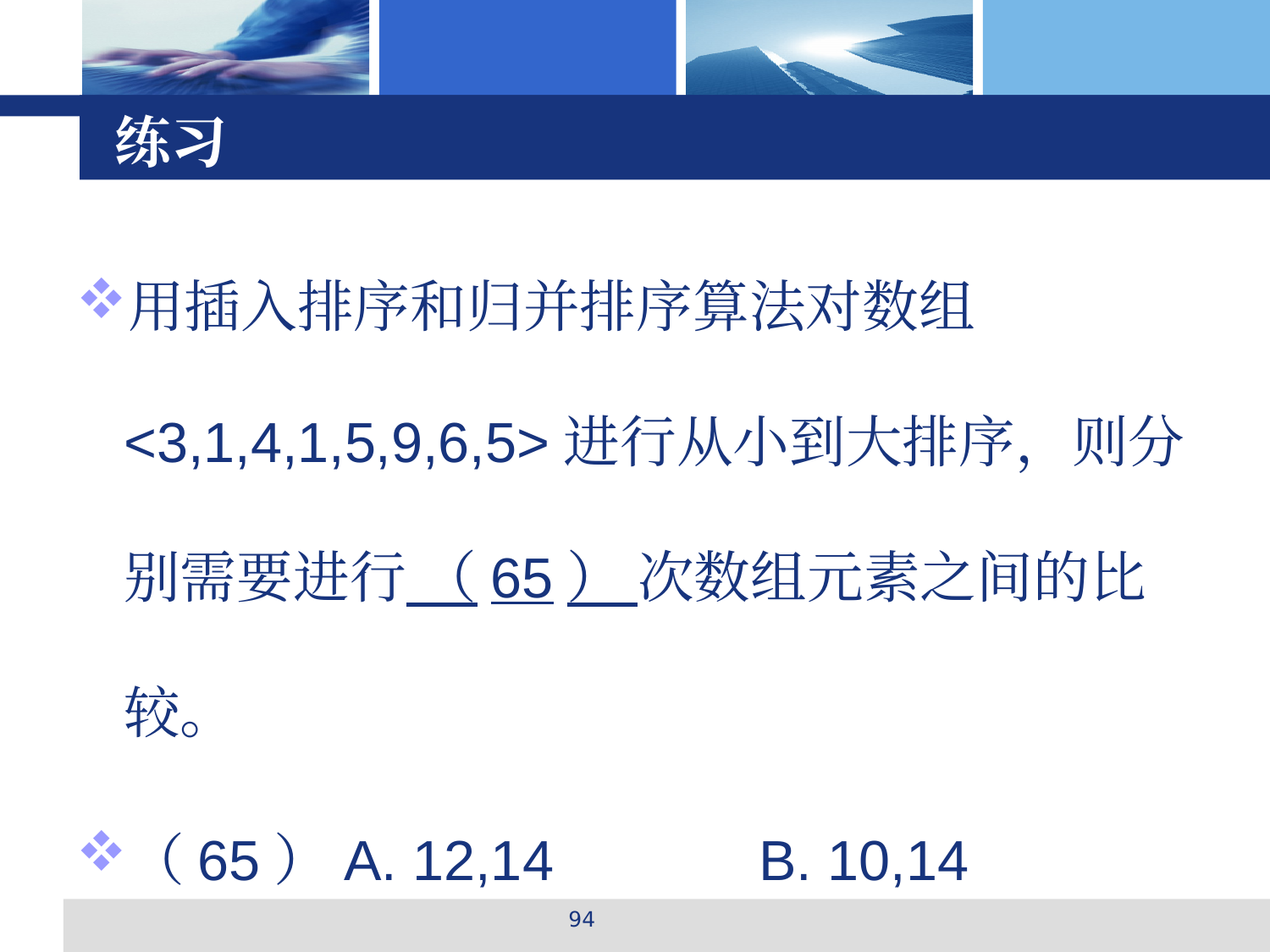

# 练习
用插入排序和归并排序算法对数组<3,1,4,1,5,9,6,5>进行从小到大排序，则分别需要进行 （65） 次数组元素之间的比较。
（65）A. 12,14		B. 10,14			          C. 12,16			     D. 10,16

94